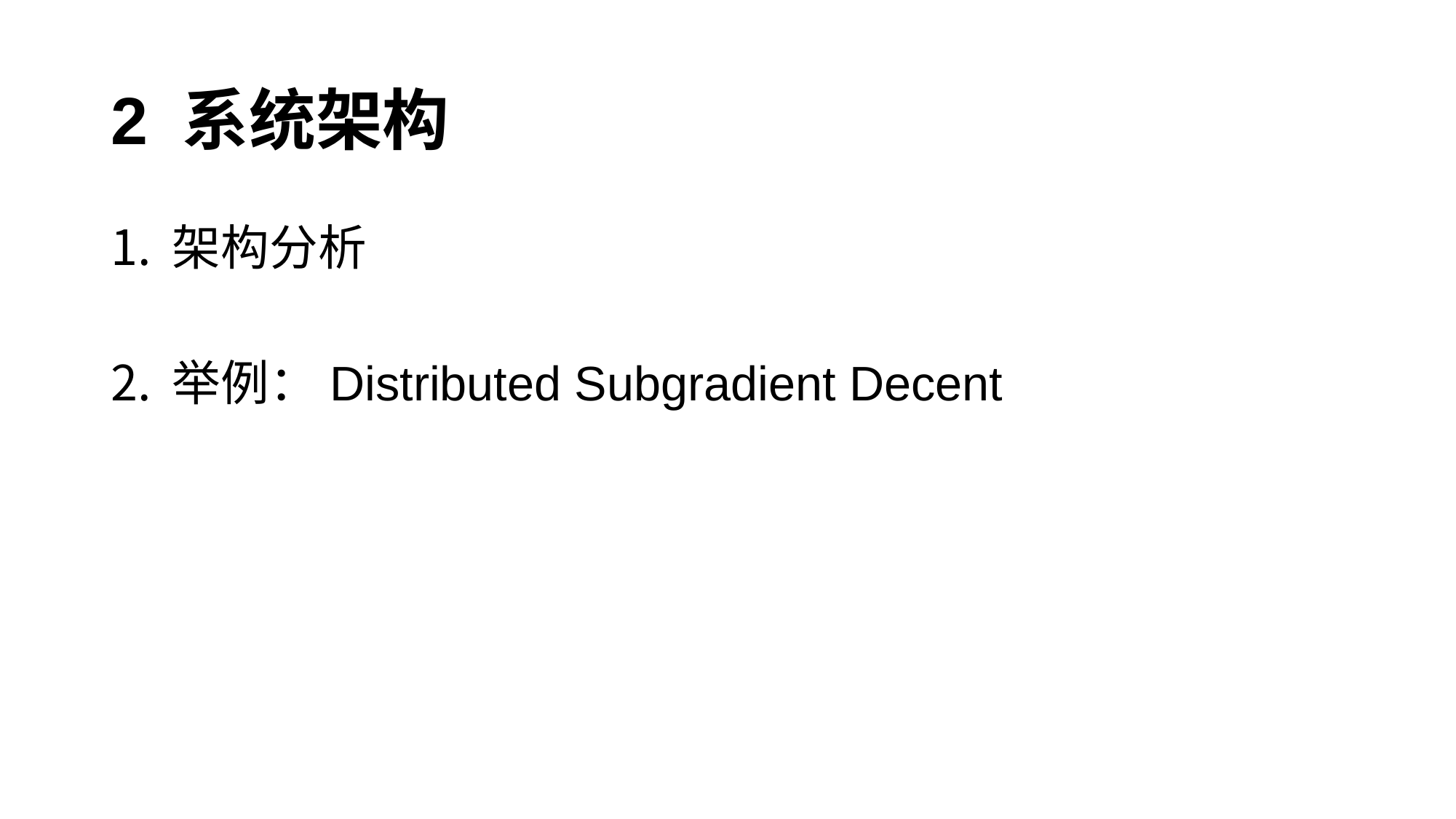

# 2 系统架构
架构分析

举例：Distributed Subgradient Decent